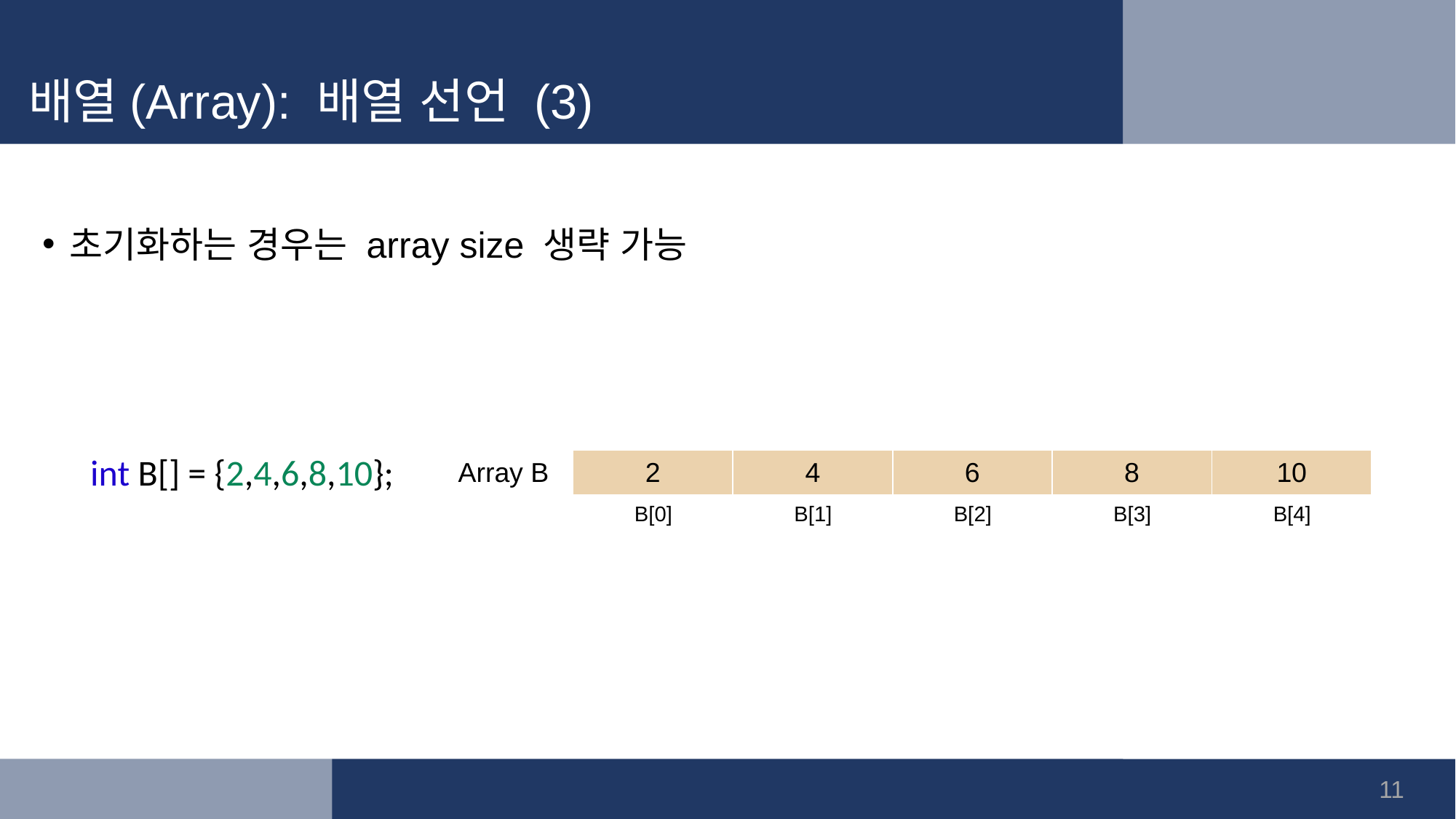

# 배열(Array): 배열 선언 (3)
초기화하는 경우는 array size 생략 가능

int B[] = {2,4,6,8,10};
Array B
| 2 | 4 | 6 | 8 | 10 |
| --- | --- | --- | --- | --- |
| B[0] | B[1] | B[2] | B[3] | B[4] |
| --- | --- | --- | --- | --- |
11